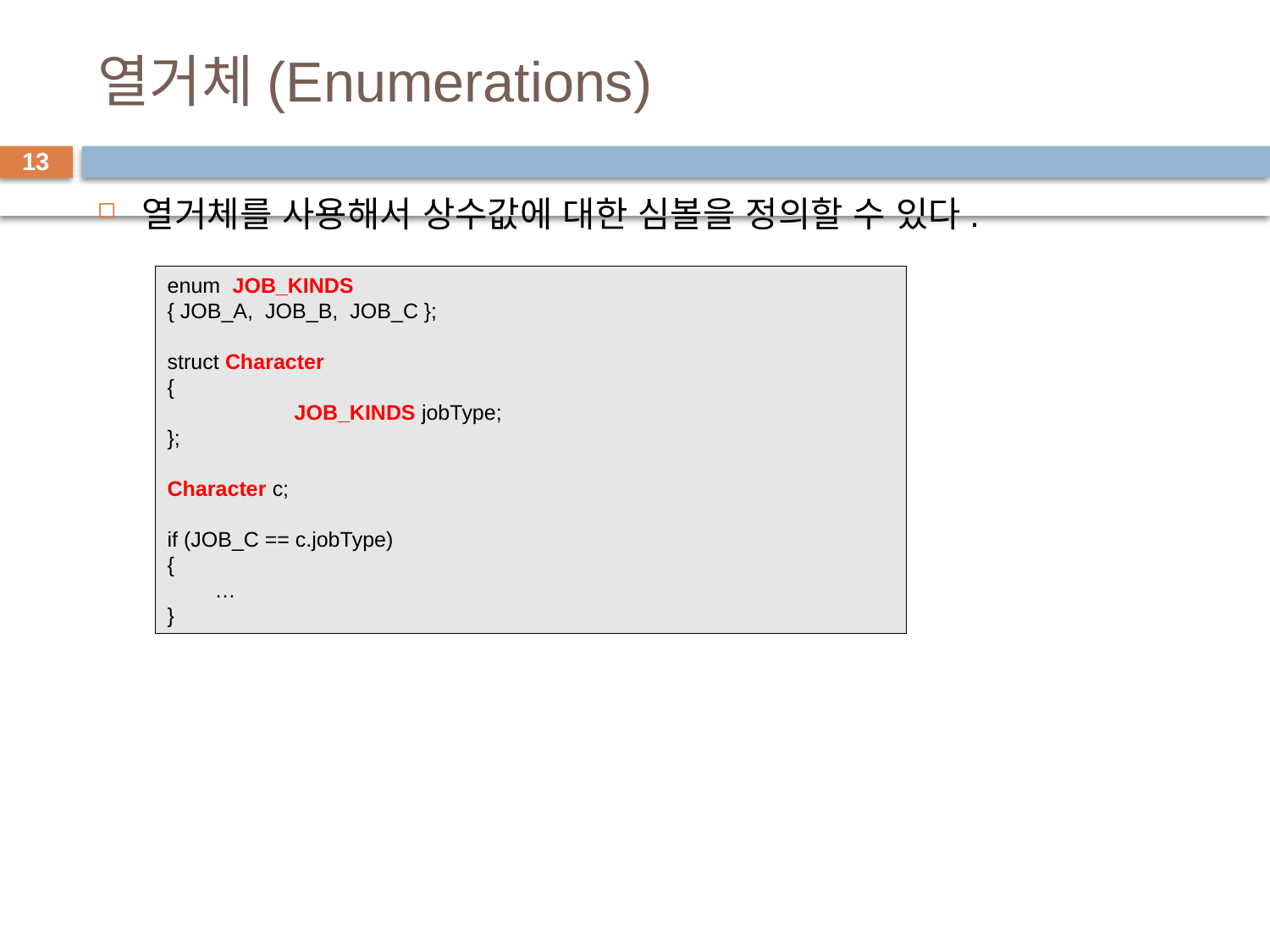

# 열거체(Enumerations)
13
열거체를 사용해서 상수값에 대한 심볼을 정의할 수 있다.
enum  JOB_KINDS
{ JOB_A,  JOB_B,  JOB_C };

struct Character
{
	JOB_KINDS jobType;
};

Character c;

if (JOB_C == c.jobType)
{
        …
}